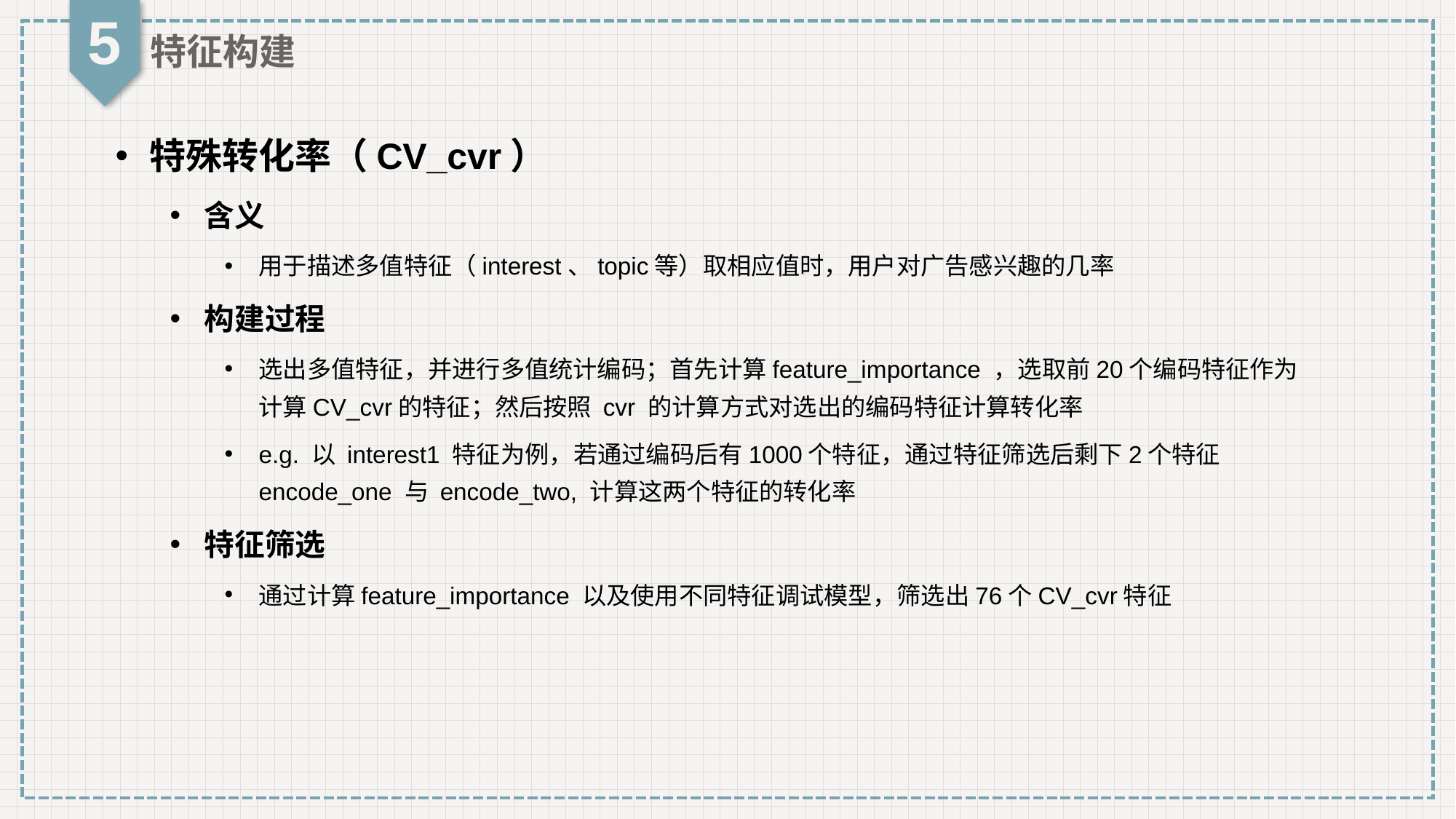

5
特征构建
特殊转化率（CV_cvr）
含义
用于描述多值特征（interest、topic等）取相应值时，用户对广告感兴趣的几率
构建过程
选出多值特征，并进行多值统计编码；首先计算feature_importance ，选取前20个编码特征作为计算CV_cvr的特征；然后按照 cvr 的计算方式对选出的编码特征计算转化率
e.g. 以 interest1 特征为例，若通过编码后有1000个特征，通过特征筛选后剩下2个特征encode_one 与 encode_two, 计算这两个特征的转化率
特征筛选
通过计算feature_importance 以及使用不同特征调试模型，筛选出76个CV_cvr特征